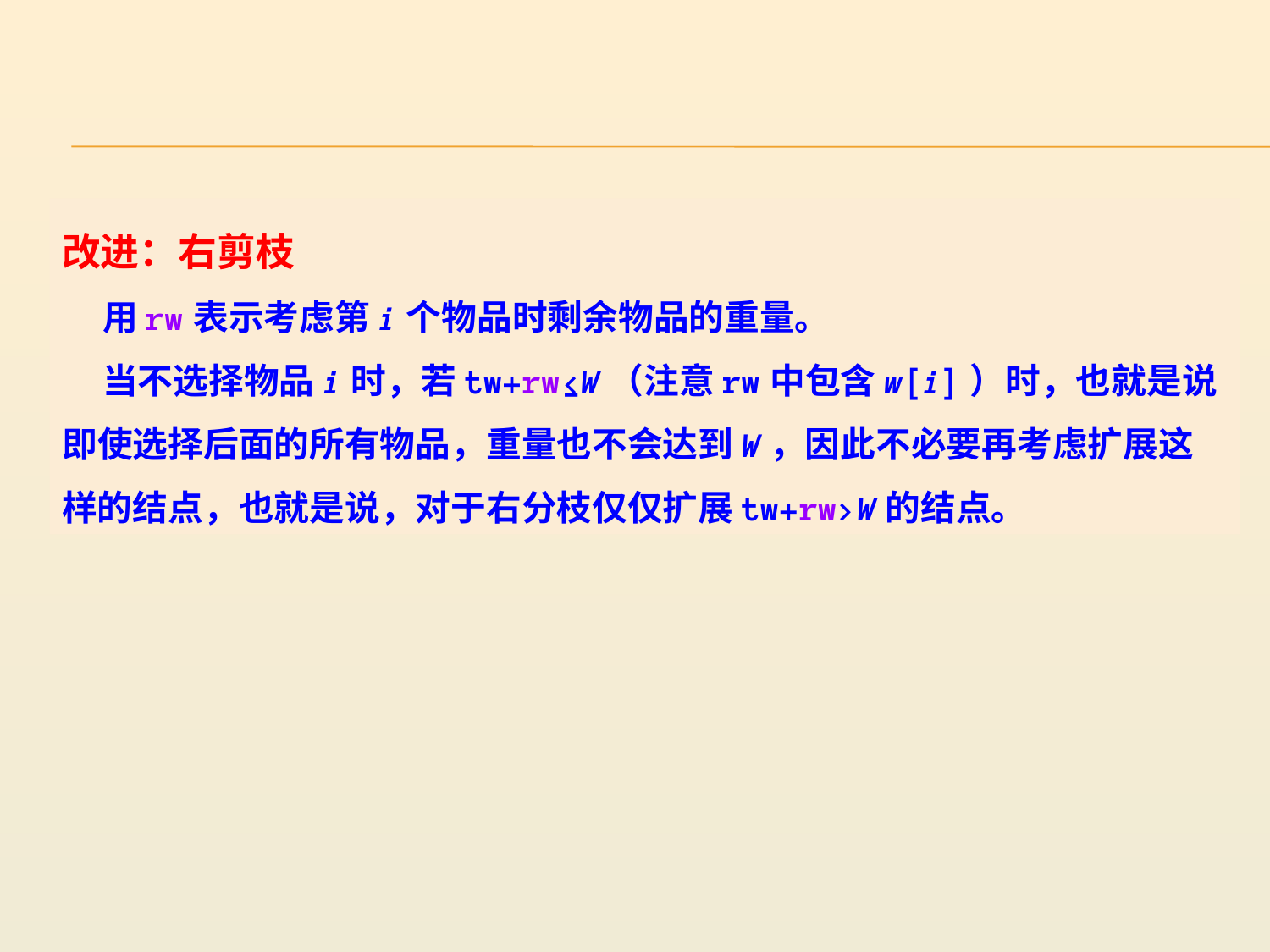

改进：右剪枝
    用rw表示考虑第i个物品时剩余物品的重量。
    当不选择物品i时，若tw+rw≤W（注意rw中包含w[i]）时，也就是说即使选择后面的所有物品，重量也不会达到W，因此不必要再考虑扩展这样的结点，也就是说，对于右分枝仅仅扩展tw+rw>W的结点。